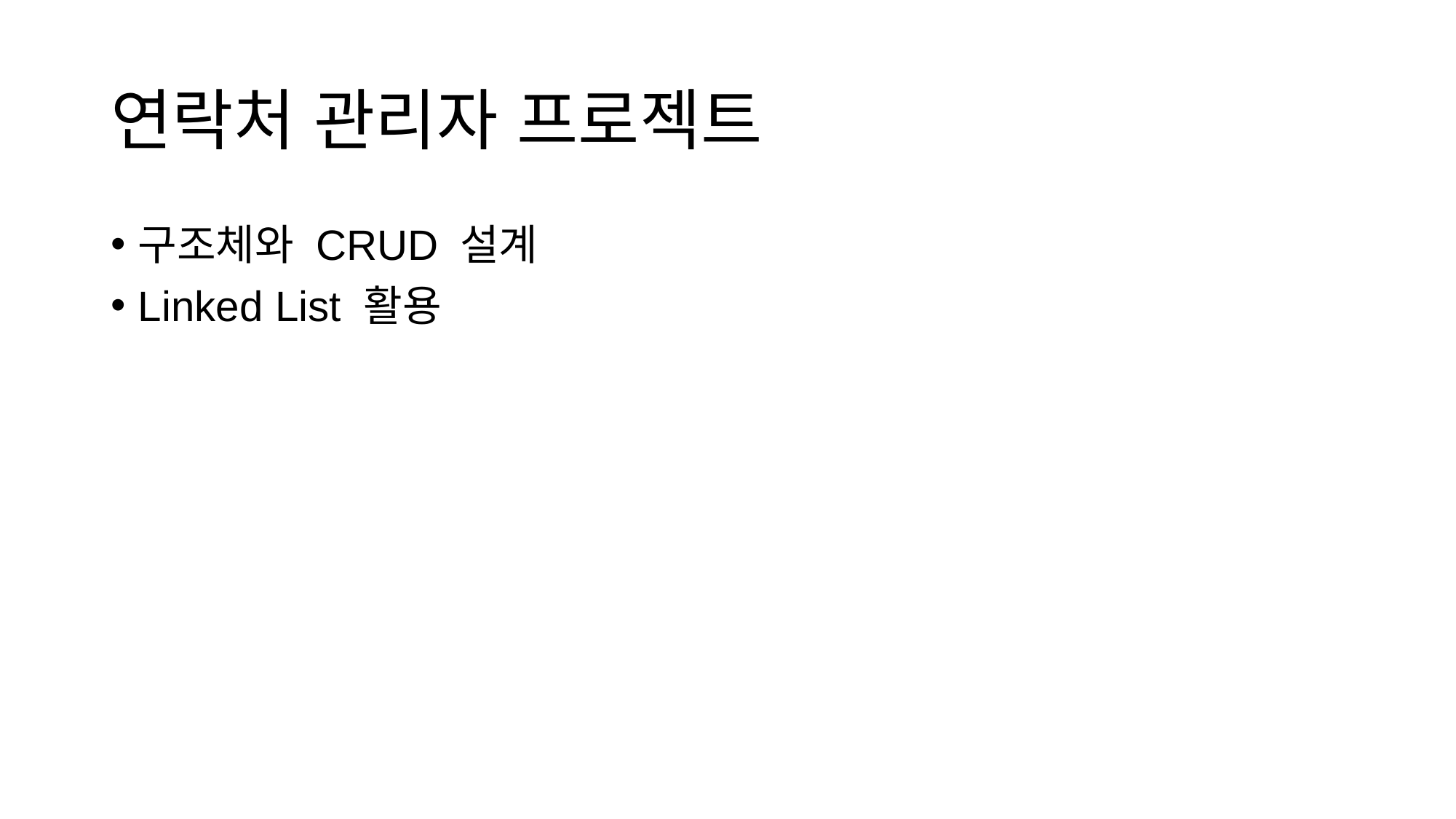

# 연락처 관리자 프로젝트
구조체와 CRUD 설계
Linked List 활용